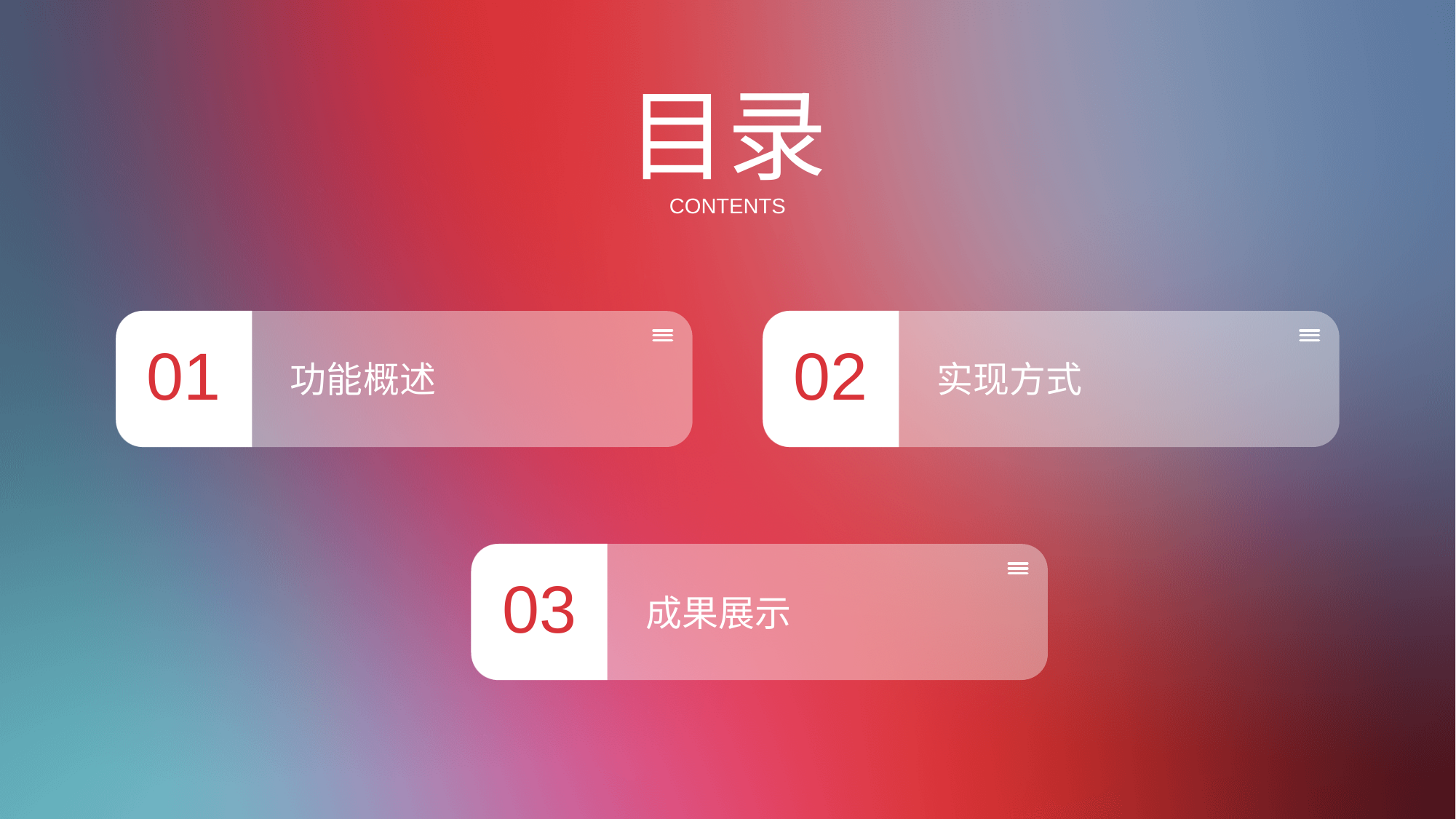

目录
CONTENTS

01
功能概述

02
实现方式

03
成果展示